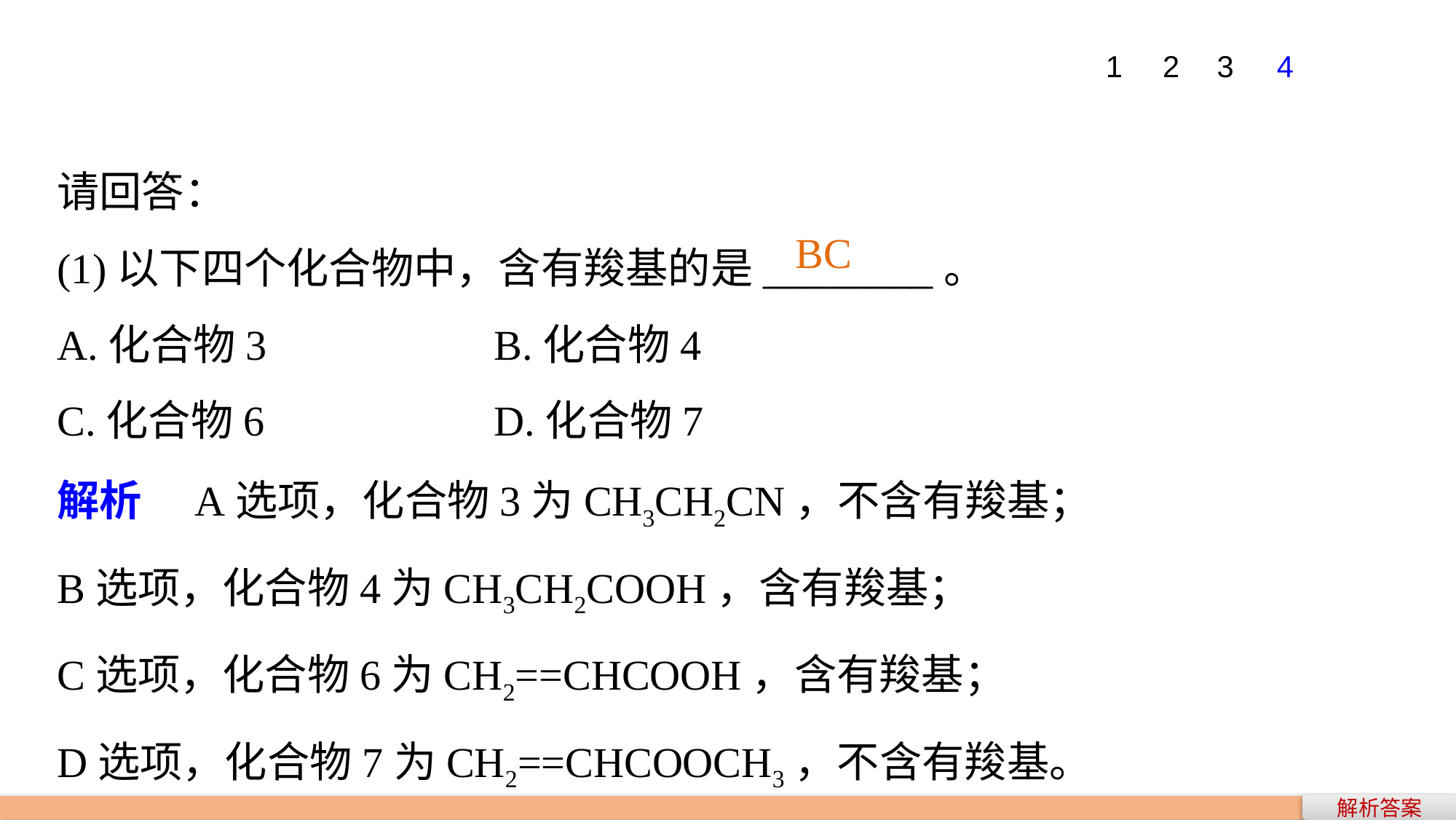

1
2
3
4
请回答：
(1)以下四个化合物中，含有羧基的是________。
A.化合物3  		B.化合物4
C.化合物6  		D.化合物7
解析　A选项，化合物3为CH3CH2CN，不含有羧基；
B选项，化合物4为CH3CH2COOH，含有羧基；
C选项，化合物6为CH2==CHCOOH，含有羧基；
D选项，化合物7为CH2==CHCOOCH3，不含有羧基。

BC
解析答案